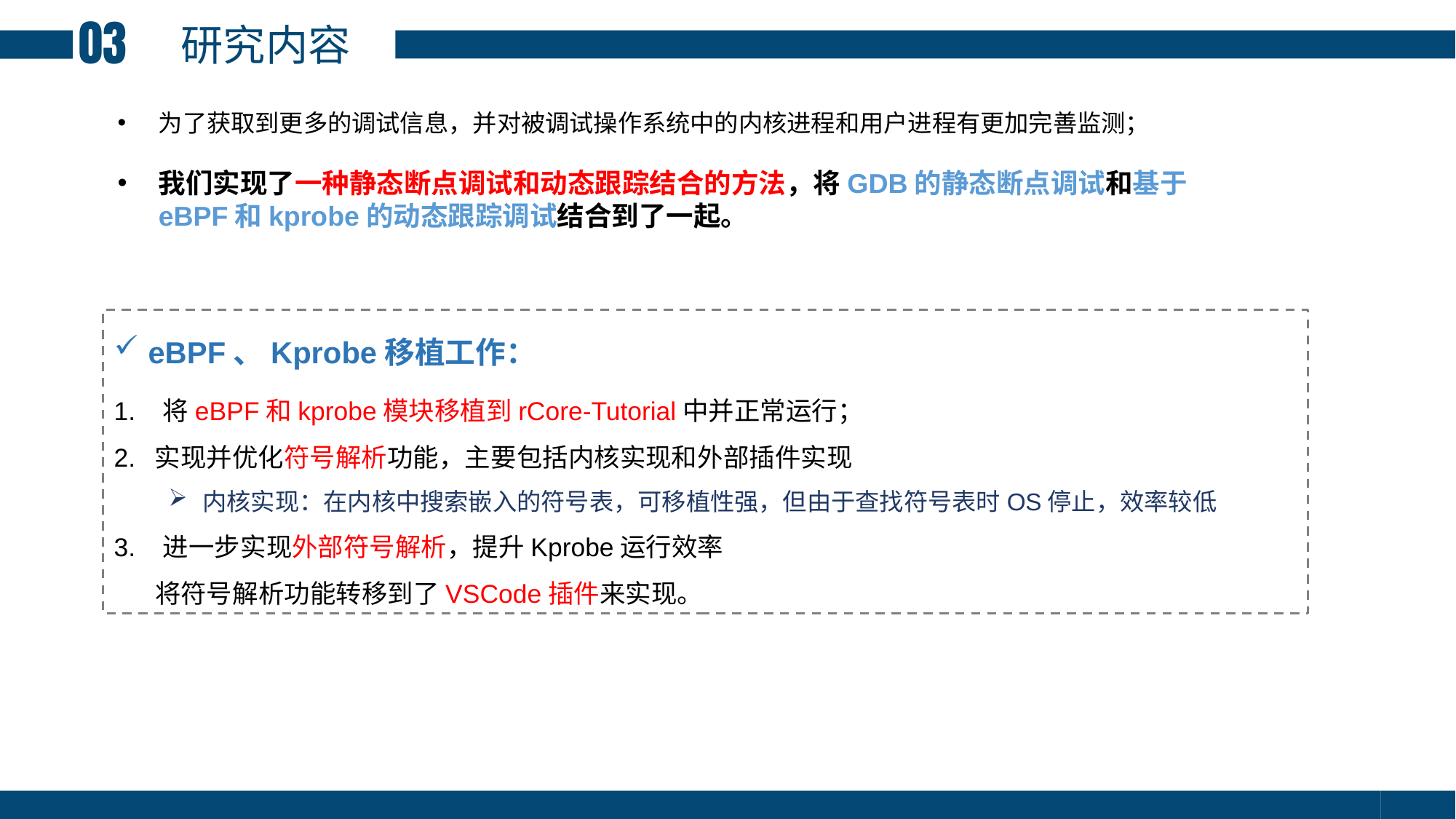

03
研究内容

为了获取到更多的调试信息，并对被调试操作系统中的内核进程和用户进程有更加完善监测；

我们实现了一种静态断点调试和动态跟踪结合的方法，将GDB的静态断点调试和基于eBPF和kprobe的动态跟踪调试结合到了一起。
eBPF、Kprobe移植工作：
1.   将eBPF和kprobe模块移植到rCore-Tutorial中并正常运行；
实现并优化符号解析功能，主要包括内核实现和外部插件实现
内核实现：在内核中搜索嵌入的符号表，可移植性强，但由于查找符号表时OS停止，效率较低
3.   进一步实现外部符号解析，提升Kprobe运行效率
      将符号解析功能转移到了VSCode插件来实现。
10